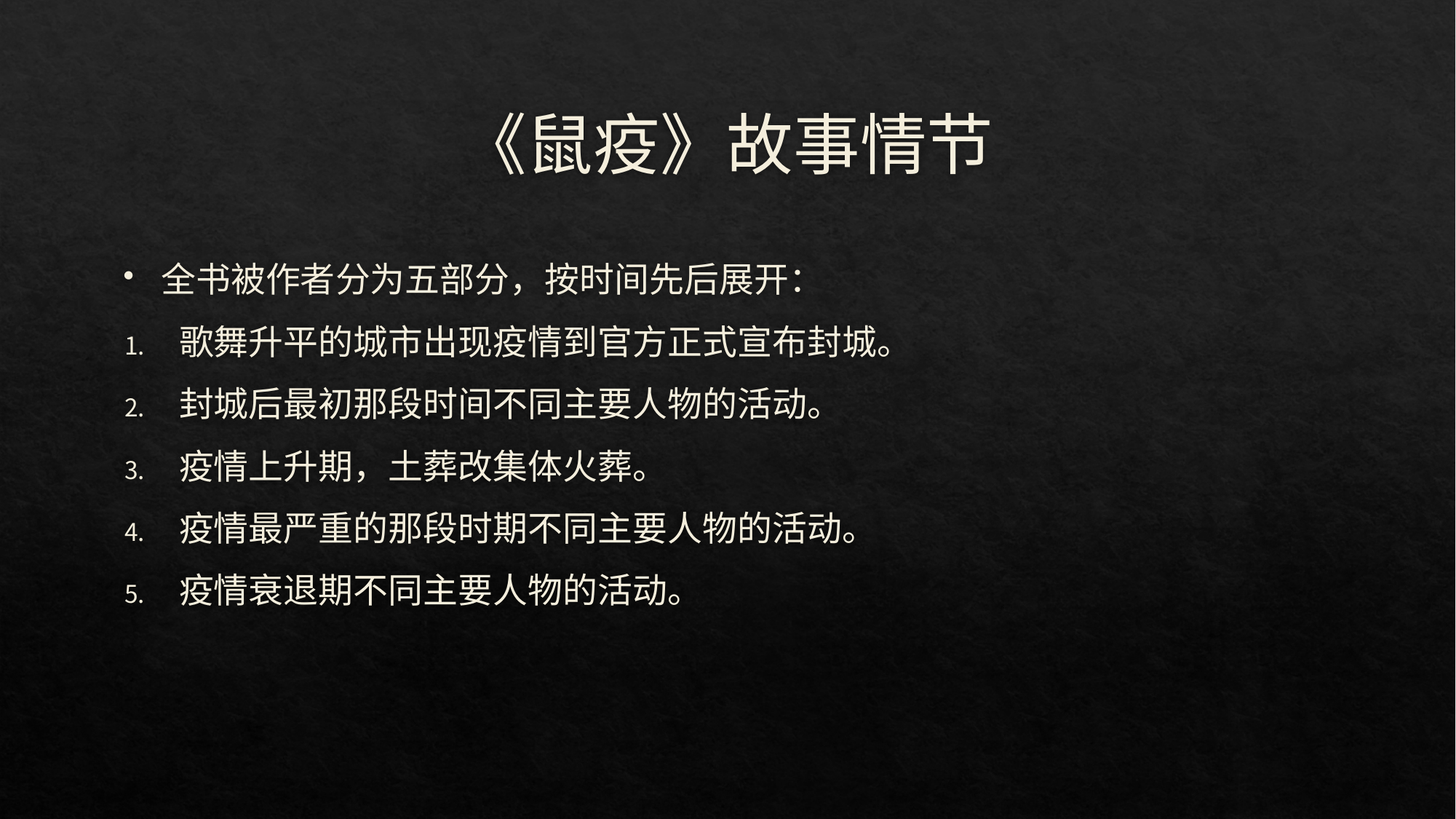

# 《鼠疫》故事情节
全书被作者分为五部分，按时间先后展开：
歌舞升平的城市出现疫情到官方正式宣布封城。
封城后最初那段时间不同主要人物的活动。
疫情上升期，土葬改集体火葬。
疫情最严重的那段时期不同主要人物的活动。
疫情衰退期不同主要人物的活动。